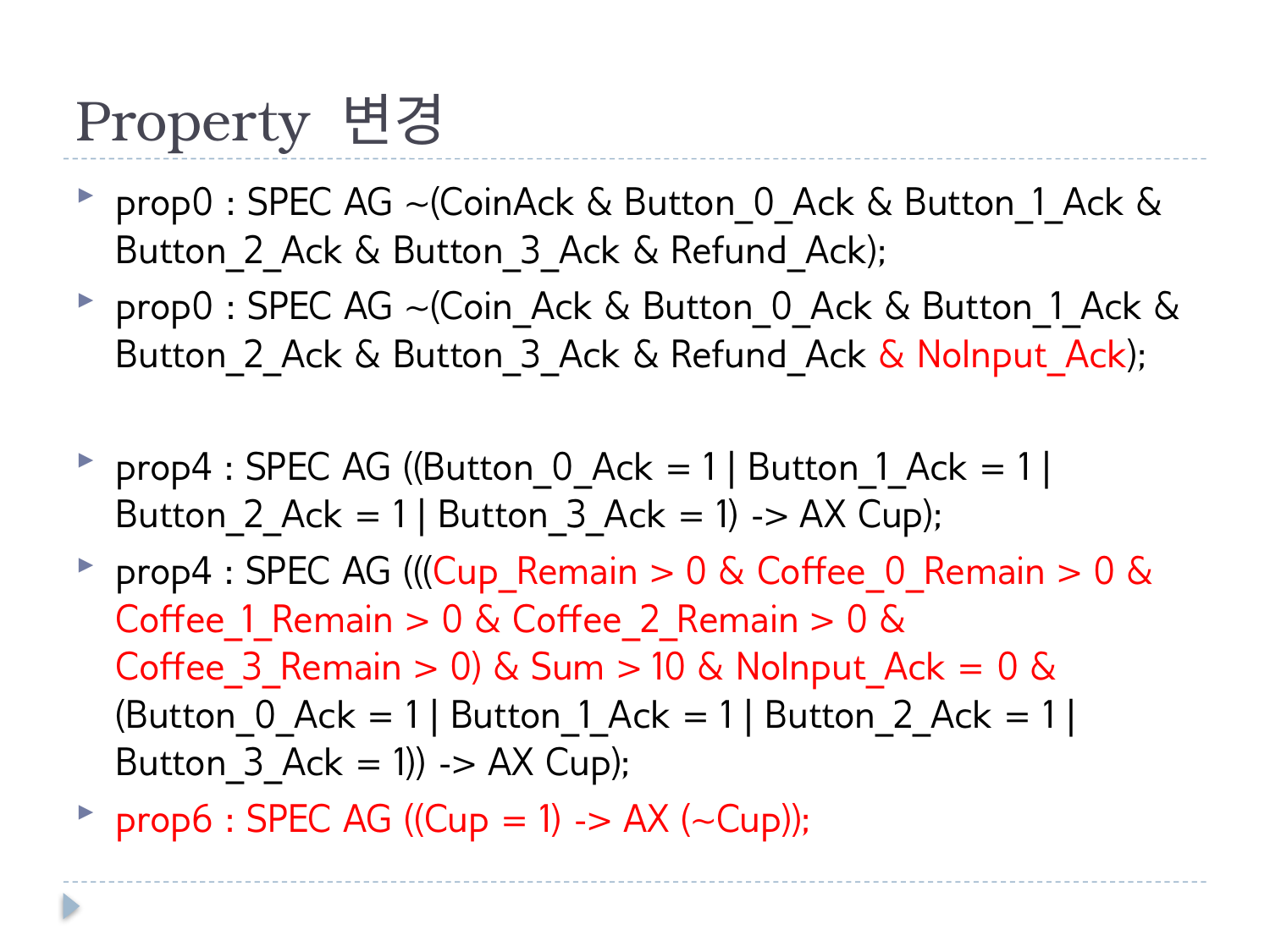

# Property 변경
prop0 : SPEC AG ~(CoinAck & Button_0_Ack & Button_1_Ack & Button_2_Ack & Button_3_Ack & Refund_Ack);
prop0 : SPEC AG ~(Coin_Ack & Button_0_Ack & Button_1_Ack & Button_2_Ack & Button_3_Ack & Refund_Ack & NoInput_Ack);

prop4 : SPEC AG ((Button_0_Ack = 1 | Button_1_Ack = 1 | Button_2_Ack = 1 | Button_3_Ack = 1) -> AX Cup);
prop4 : SPEC AG (((Cup_Remain > 0 & Coffee_0_Remain > 0 & Coffee_1_Remain > 0 & Coffee_2_Remain > 0 & Coffee_3_Remain > 0) & Sum > 10 & NoInput_Ack = 0 & (Button_0_Ack = 1 | Button_1_Ack = 1 | Button_2_Ack = 1 | Button_3_Ack = 1)) -> AX Cup);
prop6 : SPEC AG ((Cup = 1) -> AX (~Cup));